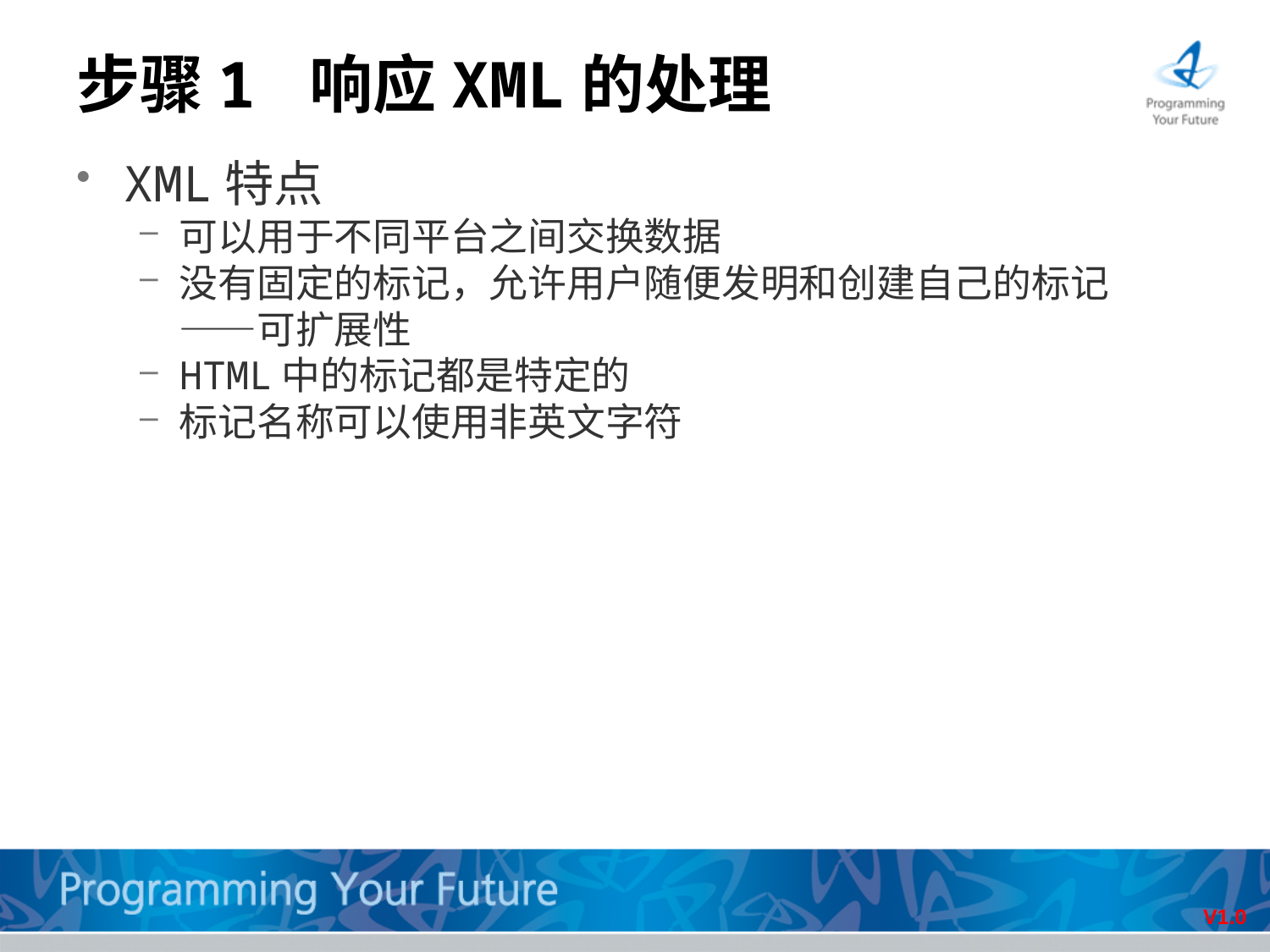

# 步骤1 响应XML的处理
XML特点
可以用于不同平台之间交换数据
没有固定的标记，允许用户随便发明和创建自己的标记——可扩展性
HTML中的标记都是特定的
标记名称可以使用非英文字符